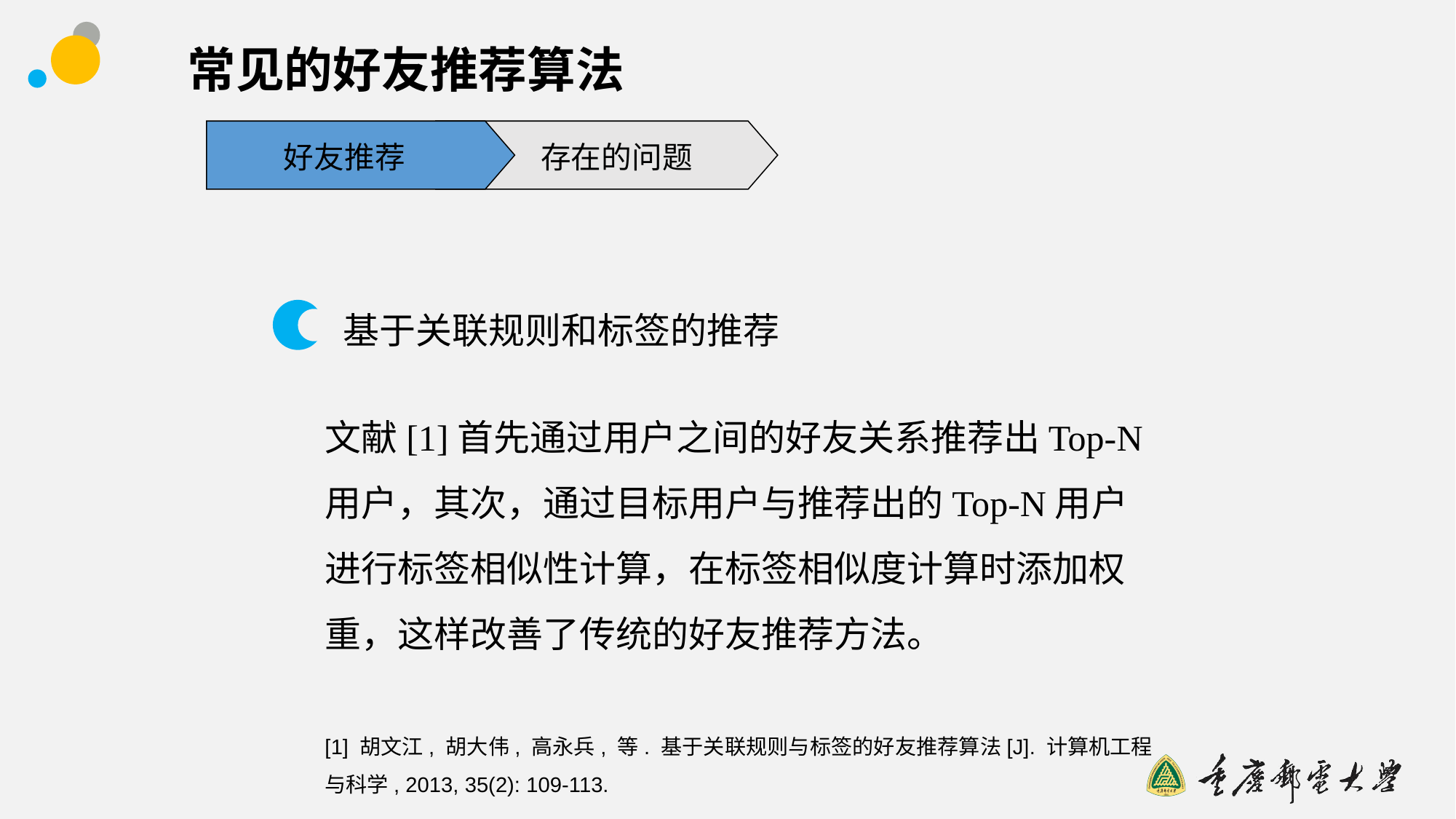

# 常见的好友推荐算法

好友推荐
存在的问题
 基于关联规则和标签的推荐

文献[1]首先通过用户之间的好友关系推荐出Top-N用户，其次，通过目标用户与推荐出的Top-N用户进行标签相似性计算，在标签相似度计算时添加权重，这样改善了传统的好友推荐方法。

[1] 胡文江, 胡大伟, 高永兵, 等. 基于关联规则与标签的好友推荐算法[J]. 计算机工程与科学, 2013, 35(2): 109-113.